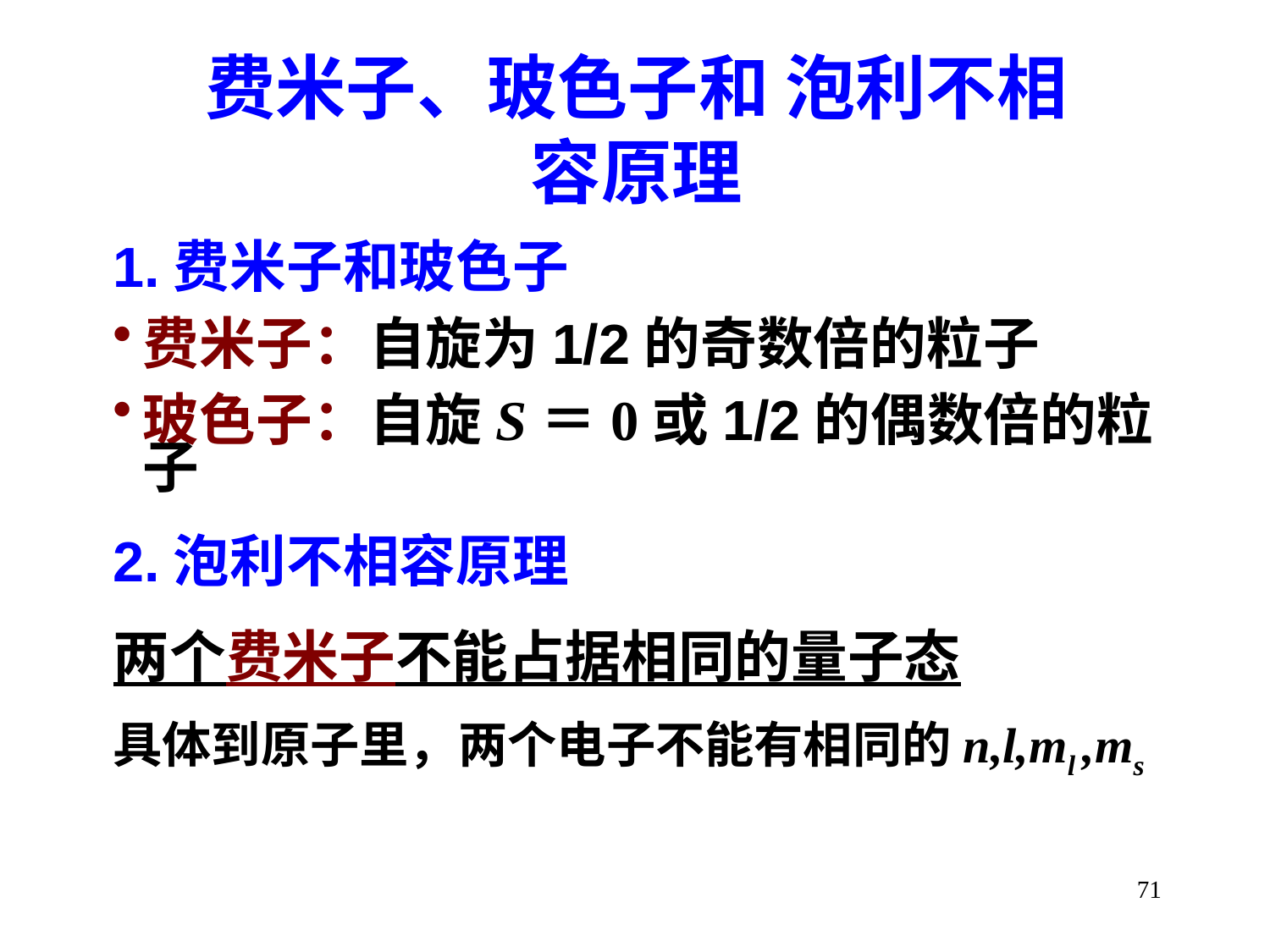

费米子、玻色子和 泡利不相容原理
1.费米子和玻色子
费米子：自旋为1/2的奇数倍的粒子
玻色子：自旋S＝0或1/2的偶数倍的粒子
2.泡利不相容原理
两个费米子不能占据相同的量子态
具体到原子里，两个电子不能有相同的n,l,ml ,ms
71